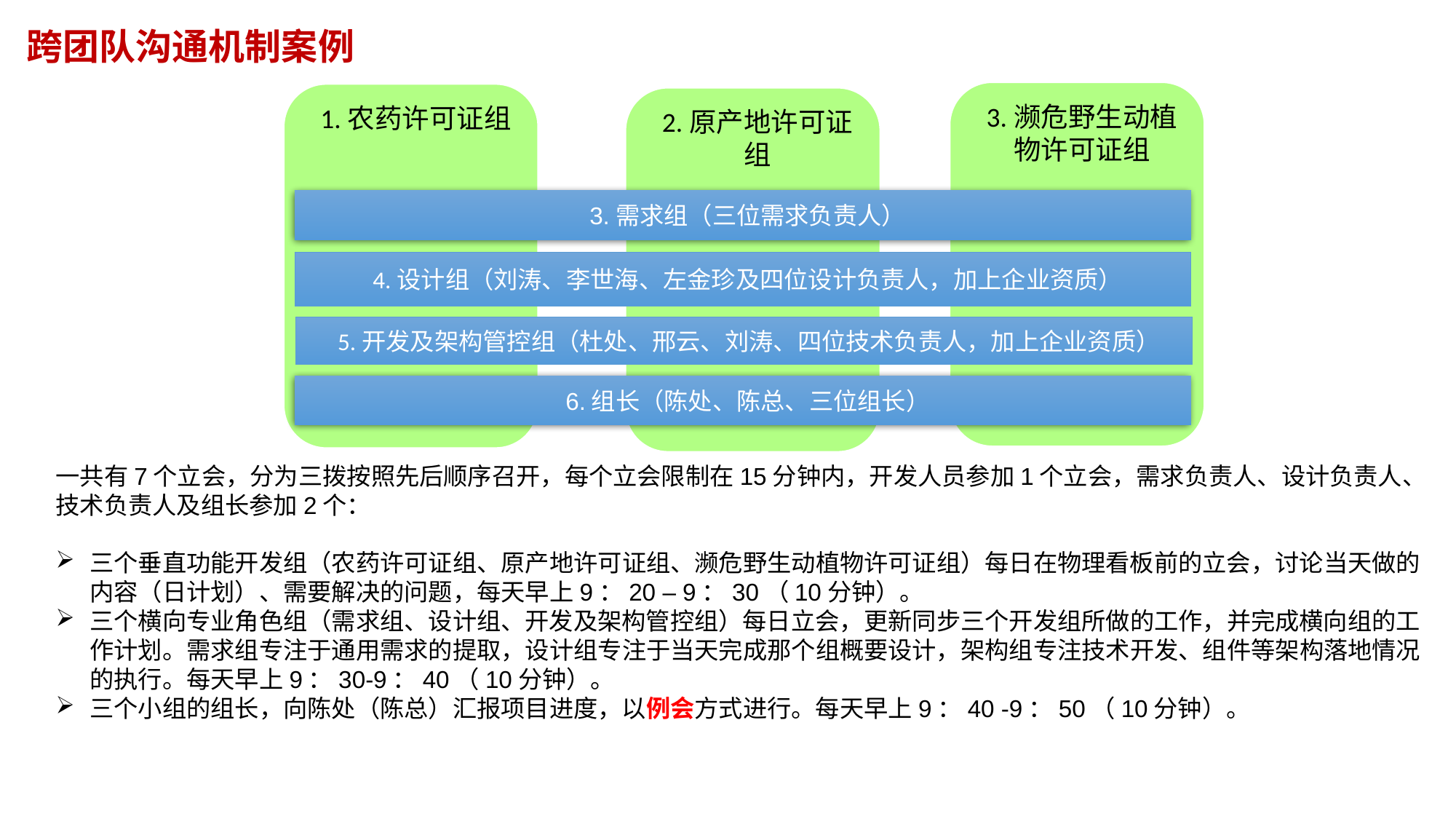

跨团队沟通机制案例
3.濒危野生动植物许可证组
1.农药许可证组
2.原产地许可证组
3.需求组（三位需求负责人）
4.设计组（刘涛、李世海、左金珍及四位设计负责人，加上企业资质）
5.开发及架构管控组（杜处、邢云、刘涛、四位技术负责人，加上企业资质）
6.组长（陈处、陈总、三位组长）
一共有7个立会，分为三拨按照先后顺序召开，每个立会限制在15分钟内，开发人员参加1个立会，需求负责人、设计负责人、技术负责人及组长参加2个：

三个垂直功能开发组（农药许可证组、原产地许可证组、濒危野生动植物许可证组）每日在物理看板前的立会，讨论当天做的内容（日计划）、需要解决的问题，每天早上9：20 – 9：30（10分钟）。
三个横向专业角色组（需求组、设计组、开发及架构管控组）每日立会，更新同步三个开发组所做的工作，并完成横向组的工作计划。需求组专注于通用需求的提取，设计组专注于当天完成那个组概要设计，架构组专注技术开发、组件等架构落地情况的执行。每天早上9：30-9：40（10分钟）。
三个小组的组长，向陈处（陈总）汇报项目进度，以例会方式进行。每天早上9：40 -9：50（10分钟）。